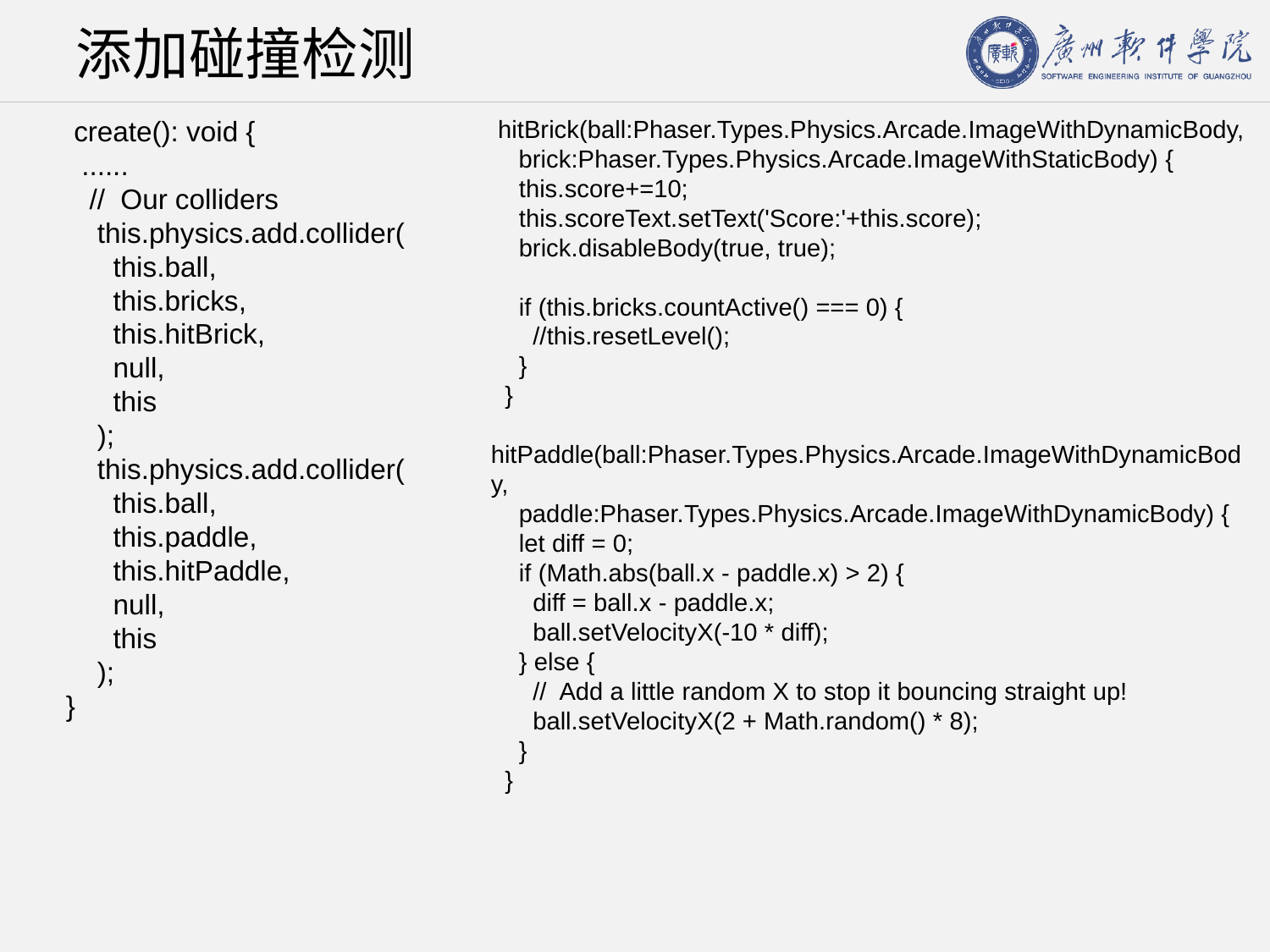

# 添加碰撞检测
 create(): void {
  ......
   //  Our colliders
    this.physics.add.collider(
      this.ball,
      this.bricks,
      this.hitBrick,
      null,
      this
    );
    this.physics.add.collider(
      this.ball,
      this.paddle,
      this.hitPaddle,
      null,
      this
    );
}

 hitBrick(ball:Phaser.Types.Physics.Arcade.ImageWithDynamicBody,     brick:Phaser.Types.Physics.Arcade.ImageWithStaticBody) {
    this.score+=10;
    this.scoreText.setText('Score:'+this.score);
    brick.disableBody(true, true);

    if (this.bricks.countActive() === 0) {
      //this.resetLevel();
    }
  }
  hitPaddle(ball:Phaser.Types.Physics.Arcade.ImageWithDynamicBody,
    paddle:Phaser.Types.Physics.Arcade.ImageWithDynamicBody) {
    let diff = 0;
    if (Math.abs(ball.x - paddle.x) > 2) {
      diff = ball.x - paddle.x;
      ball.setVelocityX(-10 * diff);
    } else {
      //  Add a little random X to stop it bouncing straight up!
      ball.setVelocityX(2 + Math.random() * 8);
    }
  }